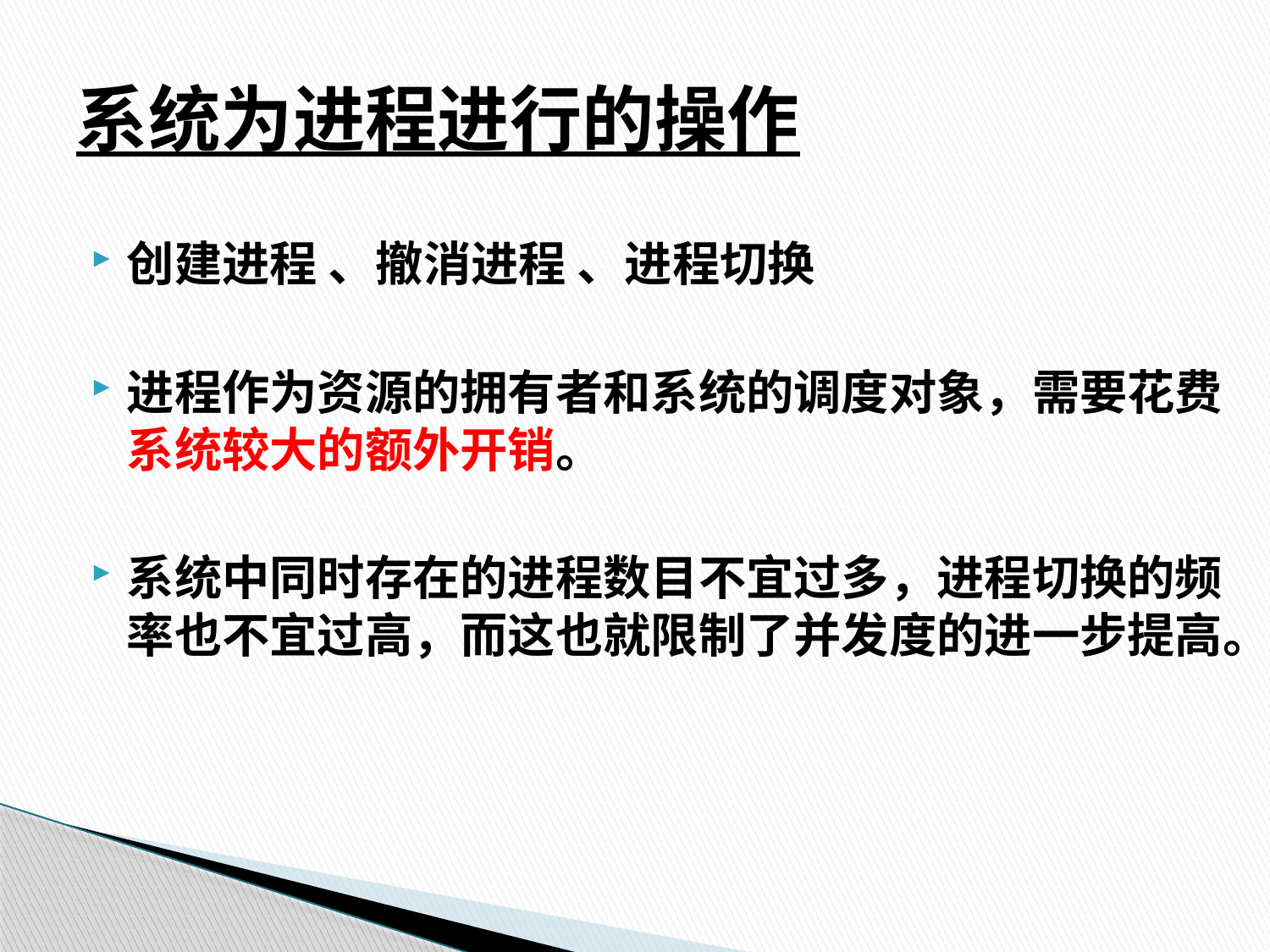

# 系统为进程进行的操作
创建进程 、撤消进程 、进程切换

进程作为资源的拥有者和系统的调度对象，需要花费系统较大的额外开销。

系统中同时存在的进程数目不宜过多，进程切换的频率也不宜过高，而这也就限制了并发度的进一步提高。